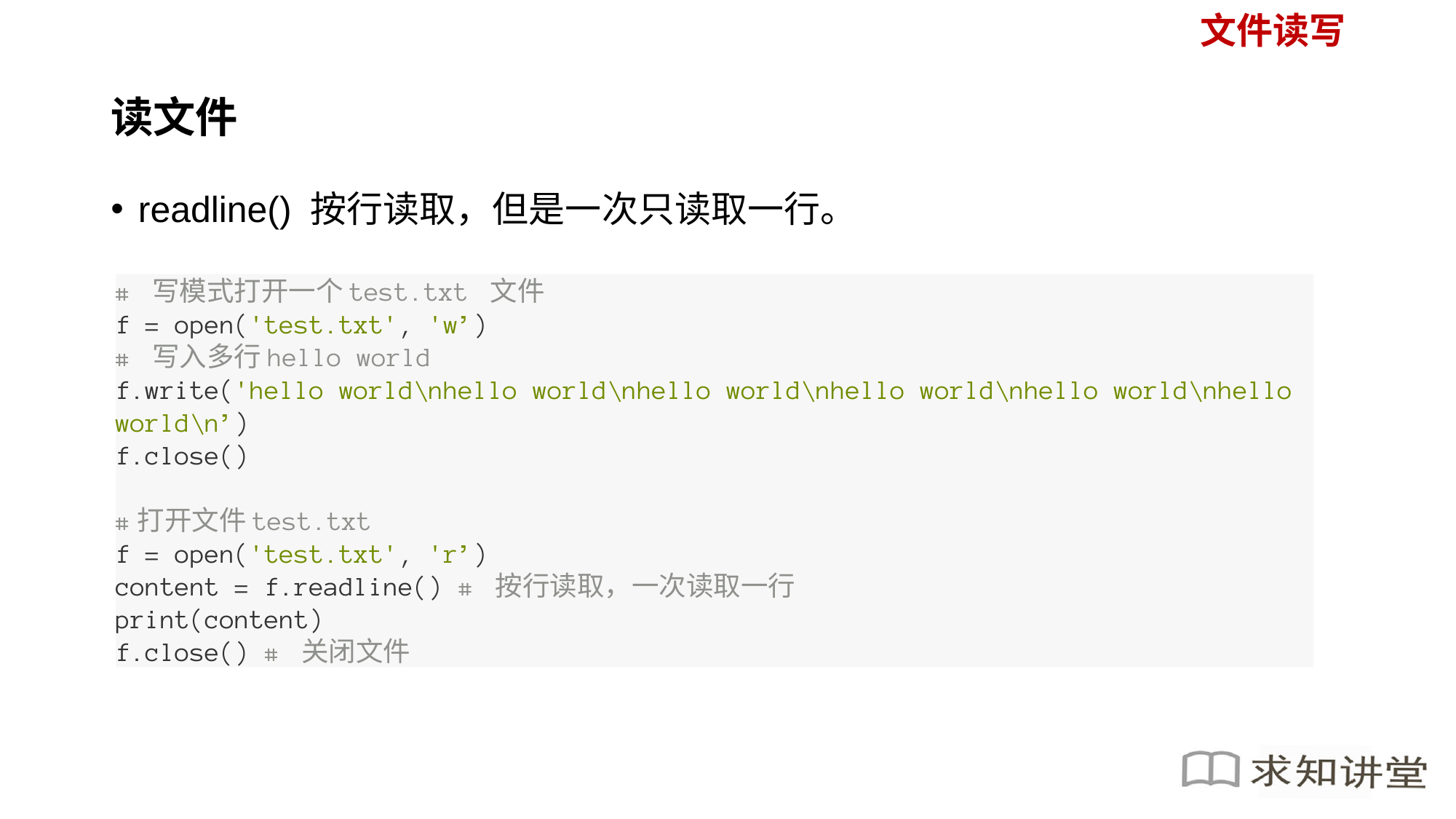

文件读写
# 读文件
readline() 按行读取，但是一次只读取一行。

# 写模式打开一个test.txt 文件
f = open('test.txt', 'w’)
# 写入多行hello world
f.write('hello world\nhello world\nhello world\nhello world\nhello world\nhello world\n’)
f.close()

#打开文件test.txt
f = open('test.txt', 'r’)
content = f.readline() # 按行读取，一次读取一行
print(content)
f.close() # 关闭文件